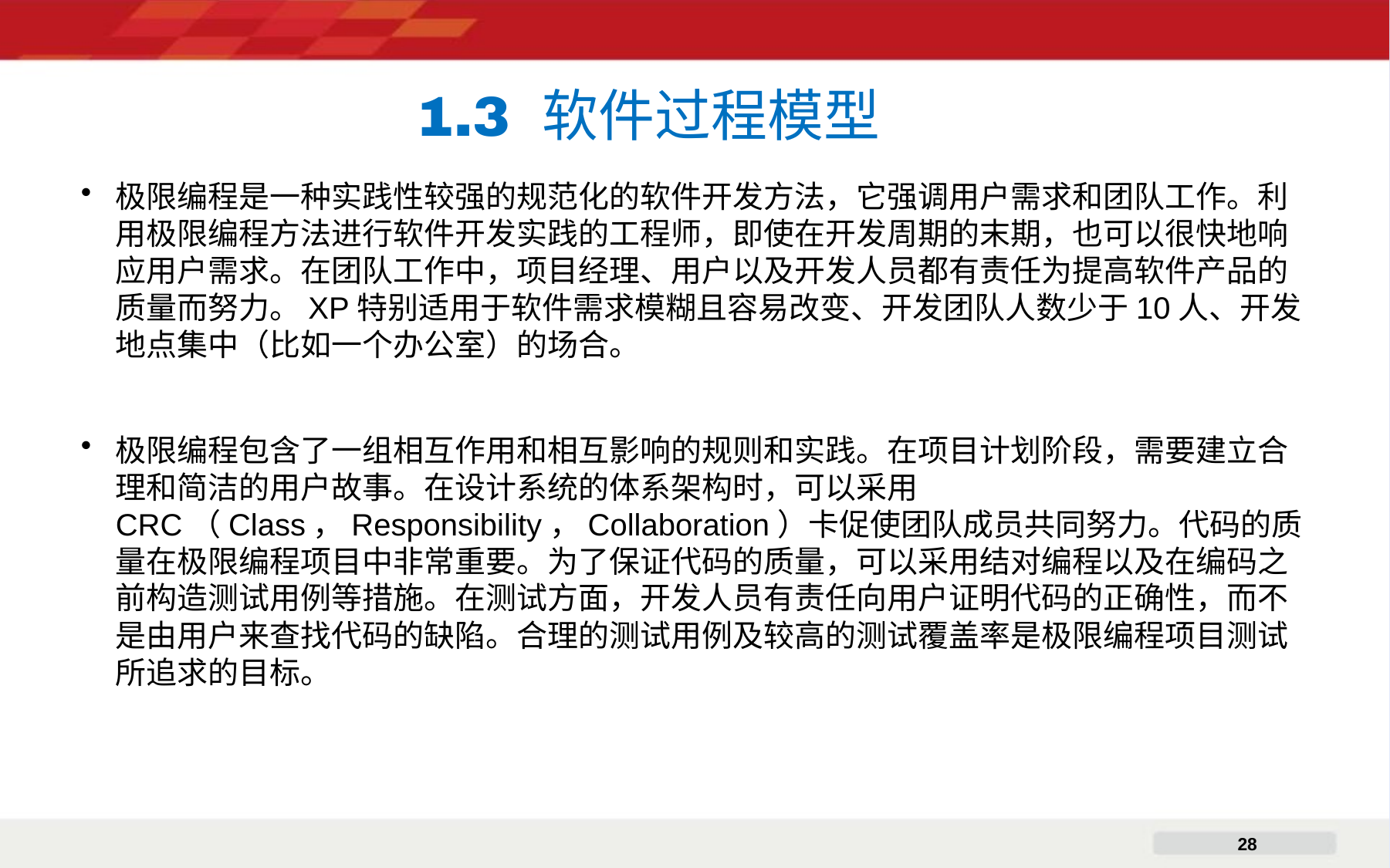

# 1.3 软件过程模型
极限编程是一种实践性较强的规范化的软件开发方法，它强调用户需求和团队工作。利用极限编程方法进行软件开发实践的工程师，即使在开发周期的末期，也可以很快地响应用户需求。在团队工作中，项目经理、用户以及开发人员都有责任为提高软件产品的质量而努力。XP特别适用于软件需求模糊且容易改变、开发团队人数少于10人、开发地点集中（比如一个办公室）的场合。

极限编程包含了一组相互作用和相互影响的规则和实践。在项目计划阶段，需要建立合理和简洁的用户故事。在设计系统的体系架构时，可以采用CRC（Class，Responsibility，Collaboration）卡促使团队成员共同努力。代码的质量在极限编程项目中非常重要。为了保证代码的质量，可以采用结对编程以及在编码之前构造测试用例等措施。在测试方面，开发人员有责任向用户证明代码的正确性，而不是由用户来查找代码的缺陷。合理的测试用例及较高的测试覆盖率是极限编程项目测试所追求的目标。